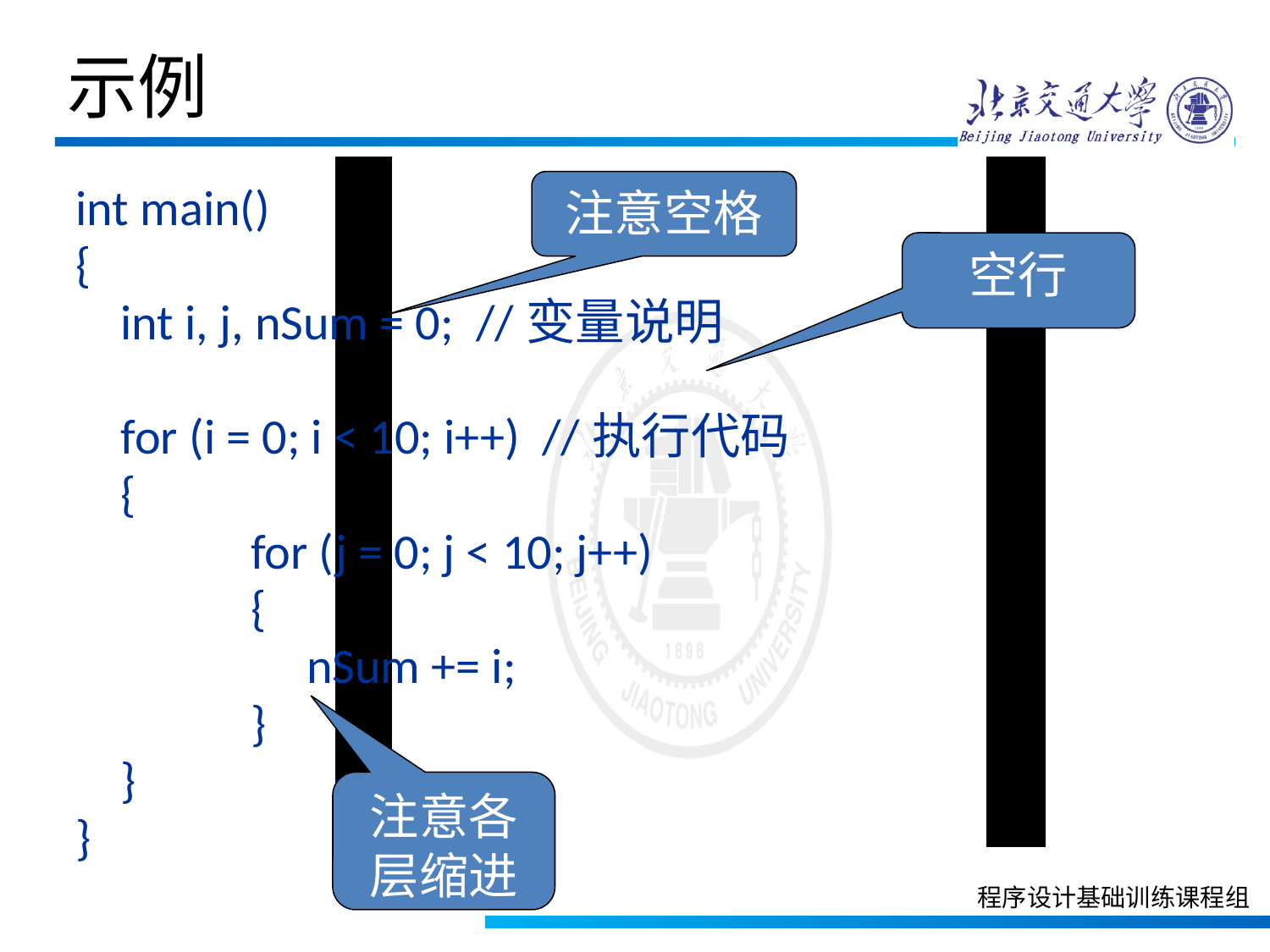

示例
注意空格
int main()
{
    int i, j, nSum = 0;  //变量说明

    for (i = 0; i < 10; i++)  //执行代码
    {
		for (j = 0; j < 10; j++)
		{
		     nSum += i;
		}
    }
}

空行
注意各层缩进
程序设计基础训练课程组